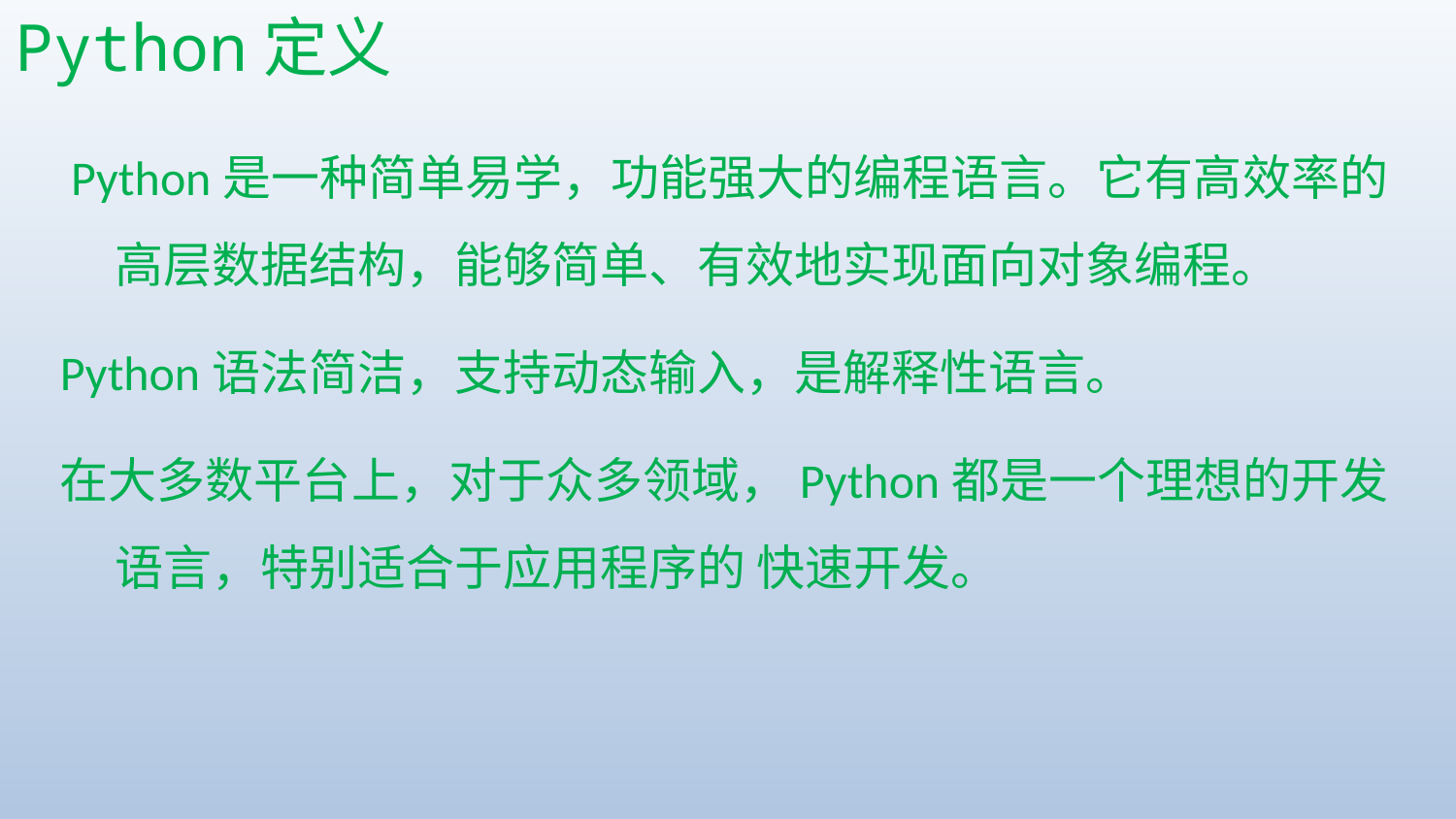

# Python定义
 Python是一种简单易学，功能强大的编程语言。它有高效率的高层数据结构，能够简单、有效地实现面向对象编程。
Python语法简洁，支持动态输入，是解释性语言。
在大多数平台上，对于众多领域，Python都是一个理想的开发语言，特别适合于应用程序的 快速开发。